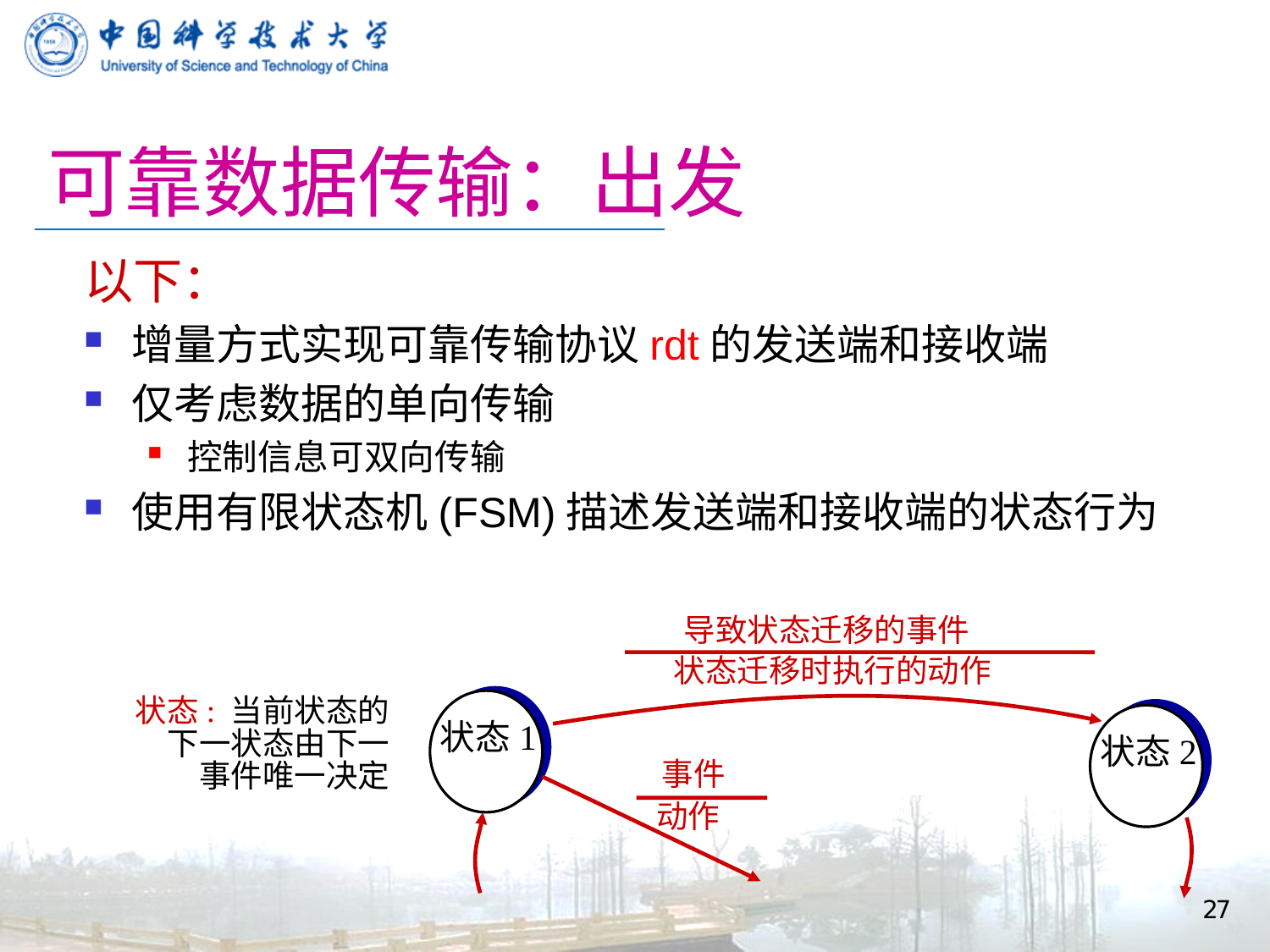

# 可靠数据传输：出发
以下：
增量方式实现可靠传输协议rdt的发送端和接收端
仅考虑数据的单向传输
控制信息可双向传输
使用有限状态机(FSM)描述发送端和接收端的状态行为
导致状态迁移的事件
状态迁移时执行的动作

状态: 当前状态的下一状态由下一事件唯一决定

状态1
状态2
事件

动作

27